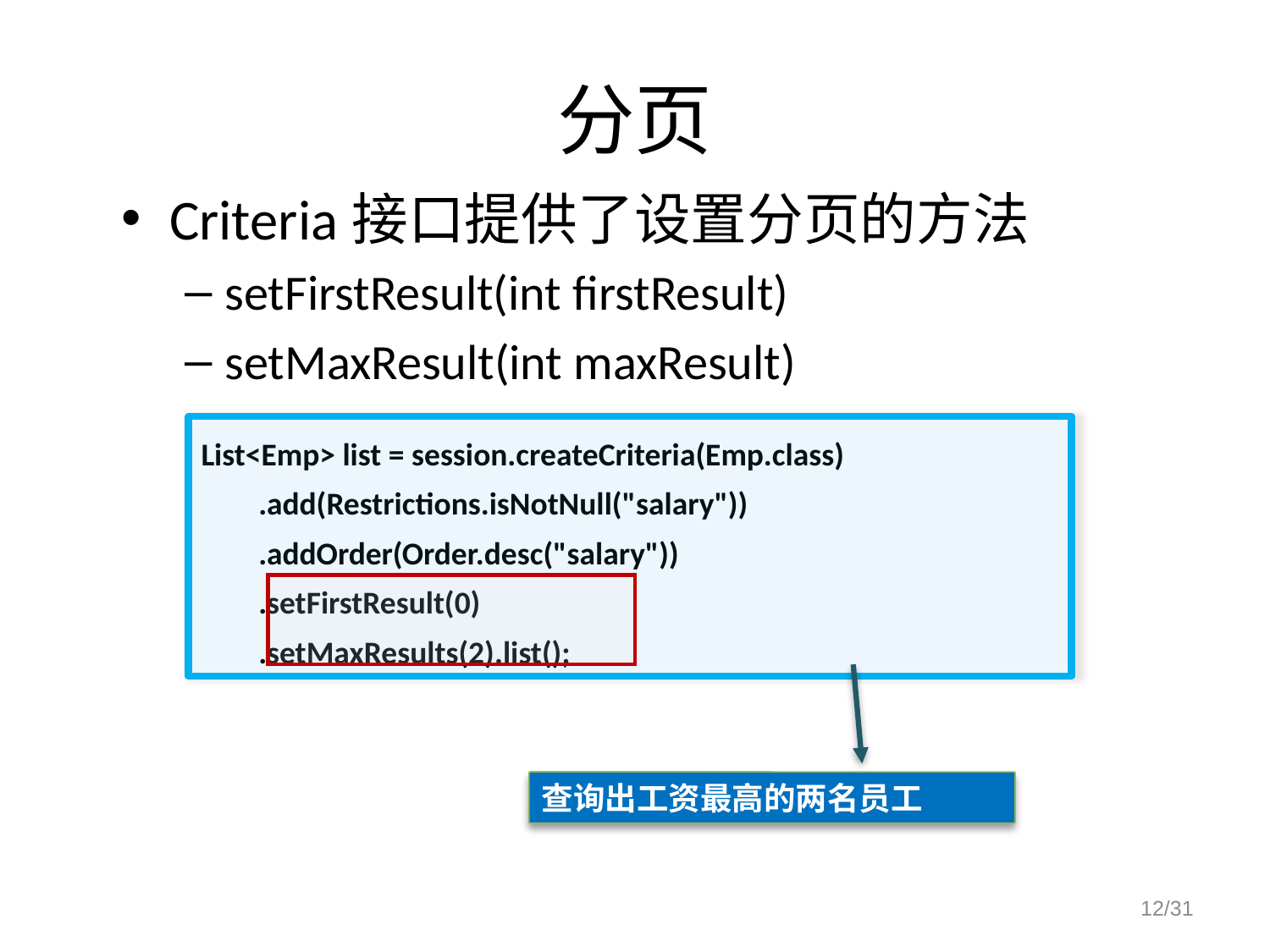

# 分页
Criteria接口提供了设置分页的方法
setFirstResult(int firstResult)
setMaxResult(int maxResult)
List<Emp> list = session.createCriteria(Emp.class)
        .add(Restrictions.isNotNull("salary"))
        .addOrder(Order.desc("salary"))
        .setFirstResult(0)
        .setMaxResults(2).list();

查询出工资最高的两名员工
12/31